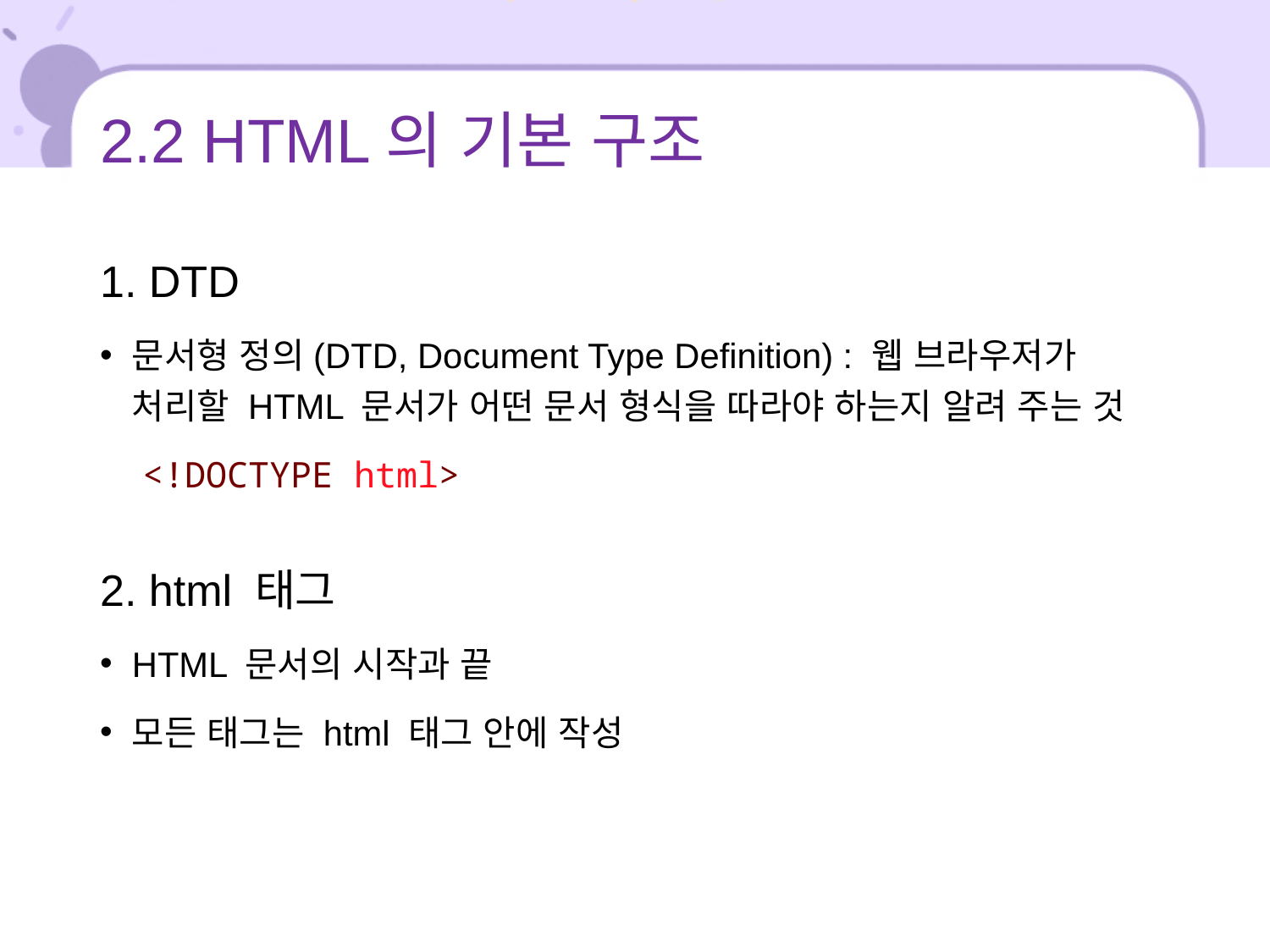

# 2.2 HTML의 기본 구조
1. DTD
문서형 정의(DTD, Document Type Definition) : 웹 브라우저가 처리할 HTML 문서가 어떤 문서 형식을 따라야 하는지 알려 주는 것
  <!DOCTYPE html>

2. html 태그
HTML 문서의 시작과 끝
모든 태그는 html 태그 안에 작성